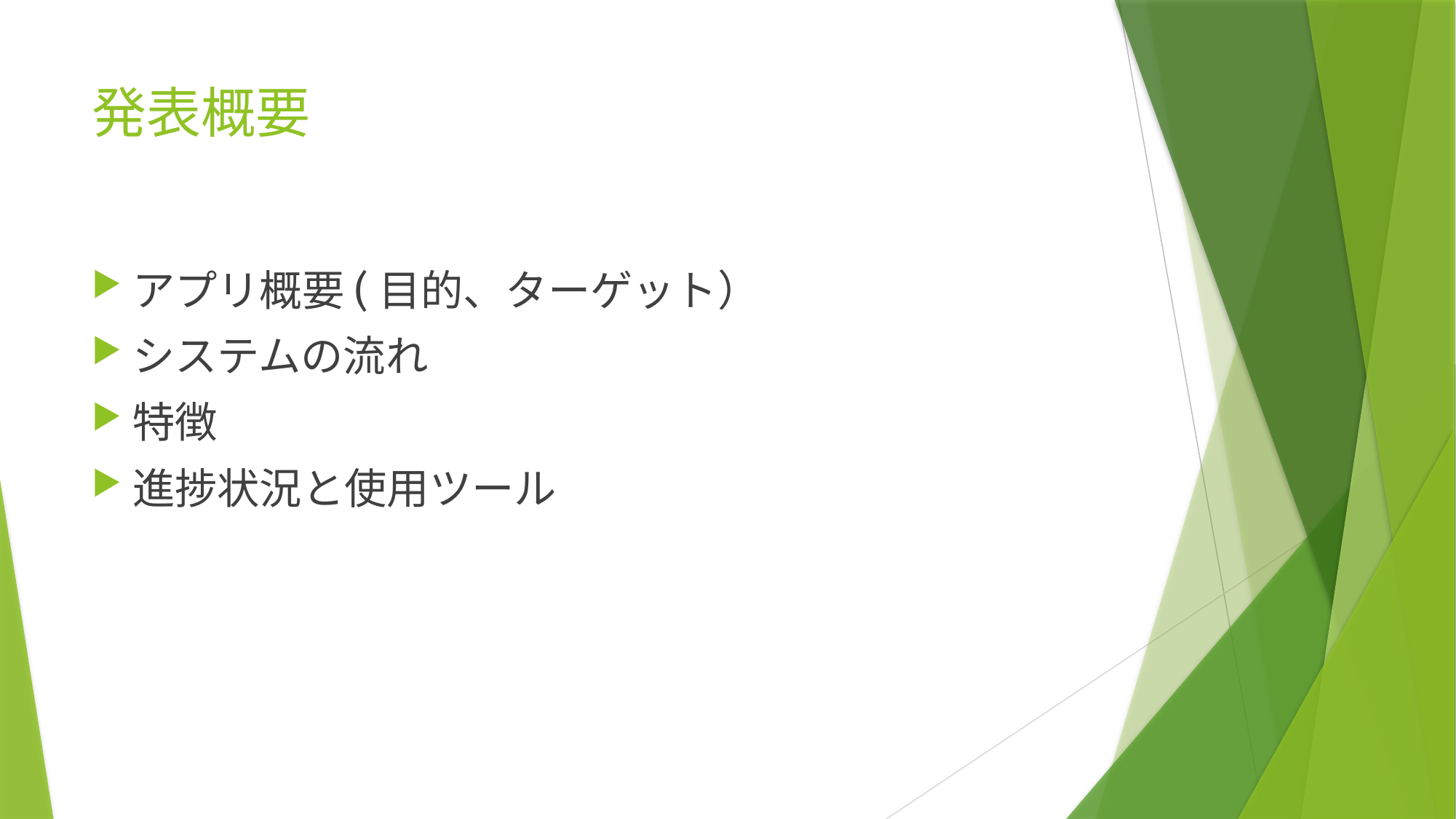

# 発表概要
アプリ概要(目的、ターゲット）
システムの流れ
特徴
進捗状況と使用ツール